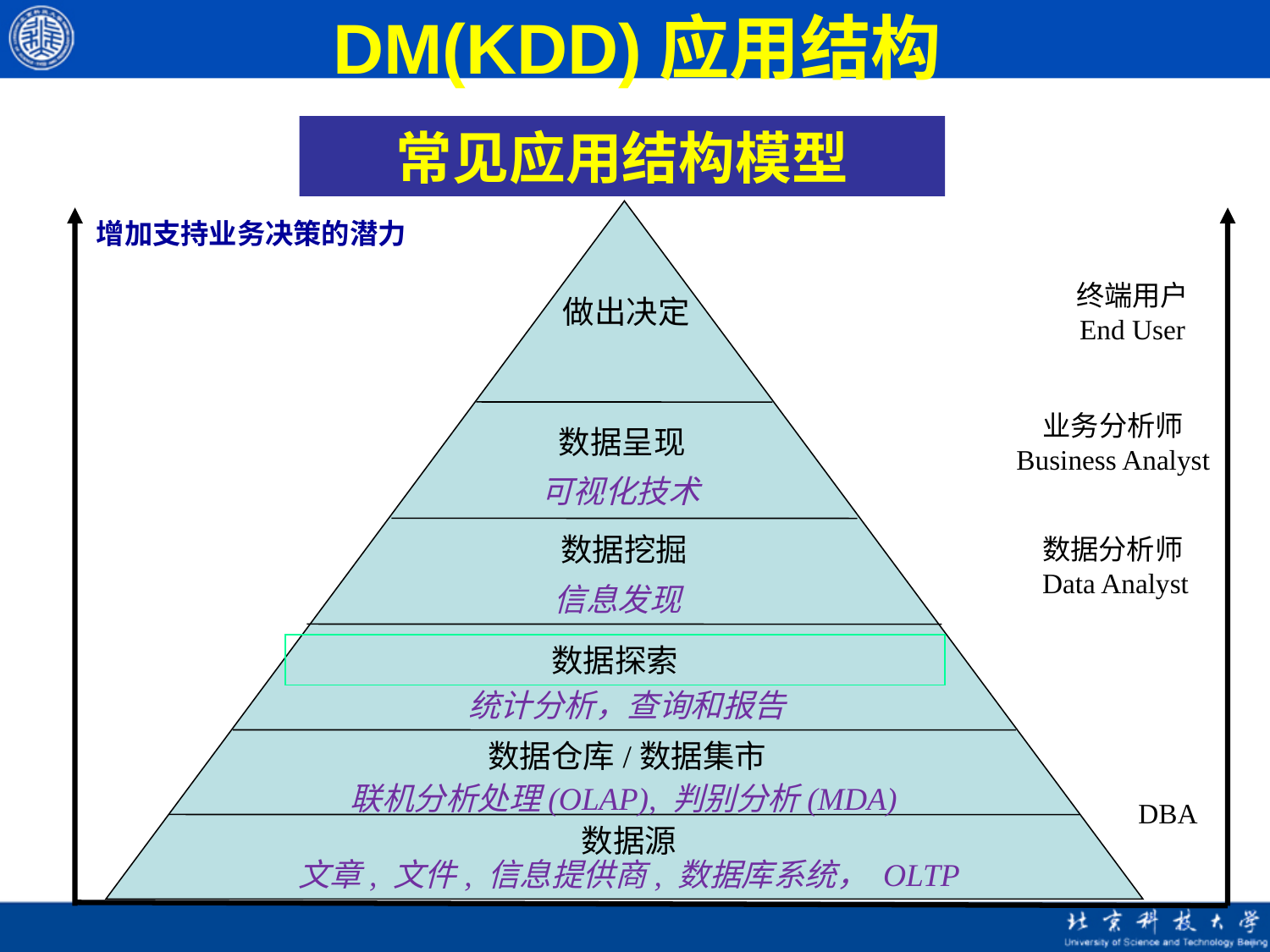

# DM(KDD)应用结构
常见应用结构模型

增加支持业务决策的潜力
终端用户
End User
做出决定

业务分析师
Business Analyst
数据呈现
可视化技术

数据挖掘
 数据分析师
Data Analyst
信息发现

数据探索
统计分析，查询和报告
数据仓库/数据集市

联机分析处理(OLAP), 判别分析(MDA)
DBA

数据源
文章, 文件, 信息提供商, 数据库系统， OLTP